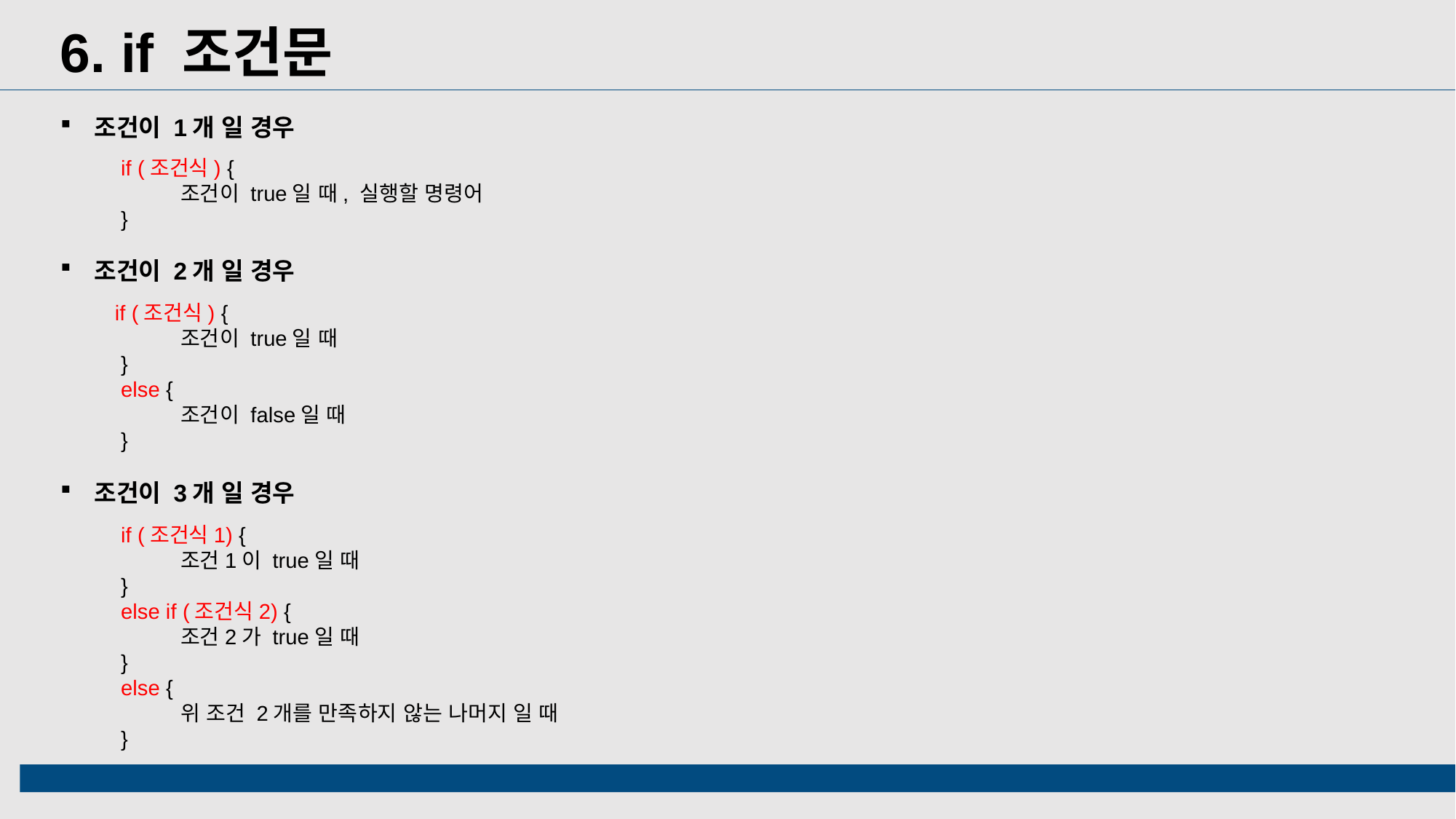

6. if 조건문
조건이 1개 일 경우

 if (조건식) {
 조건이 true일 때, 실행할 명령어
 }

조건이 2개 일 경우

if (조건식) {
 조건이 true일 때
 }
 else {
 조건이 false일 때
 }

조건이 3개 일 경우

 if (조건식1) {
 조건1이 true일 때
 }
 else if (조건식2) {
 조건2가 true일 때
 }
 else {
 위 조건 2개를 만족하지 않는 나머지 일 때
 }